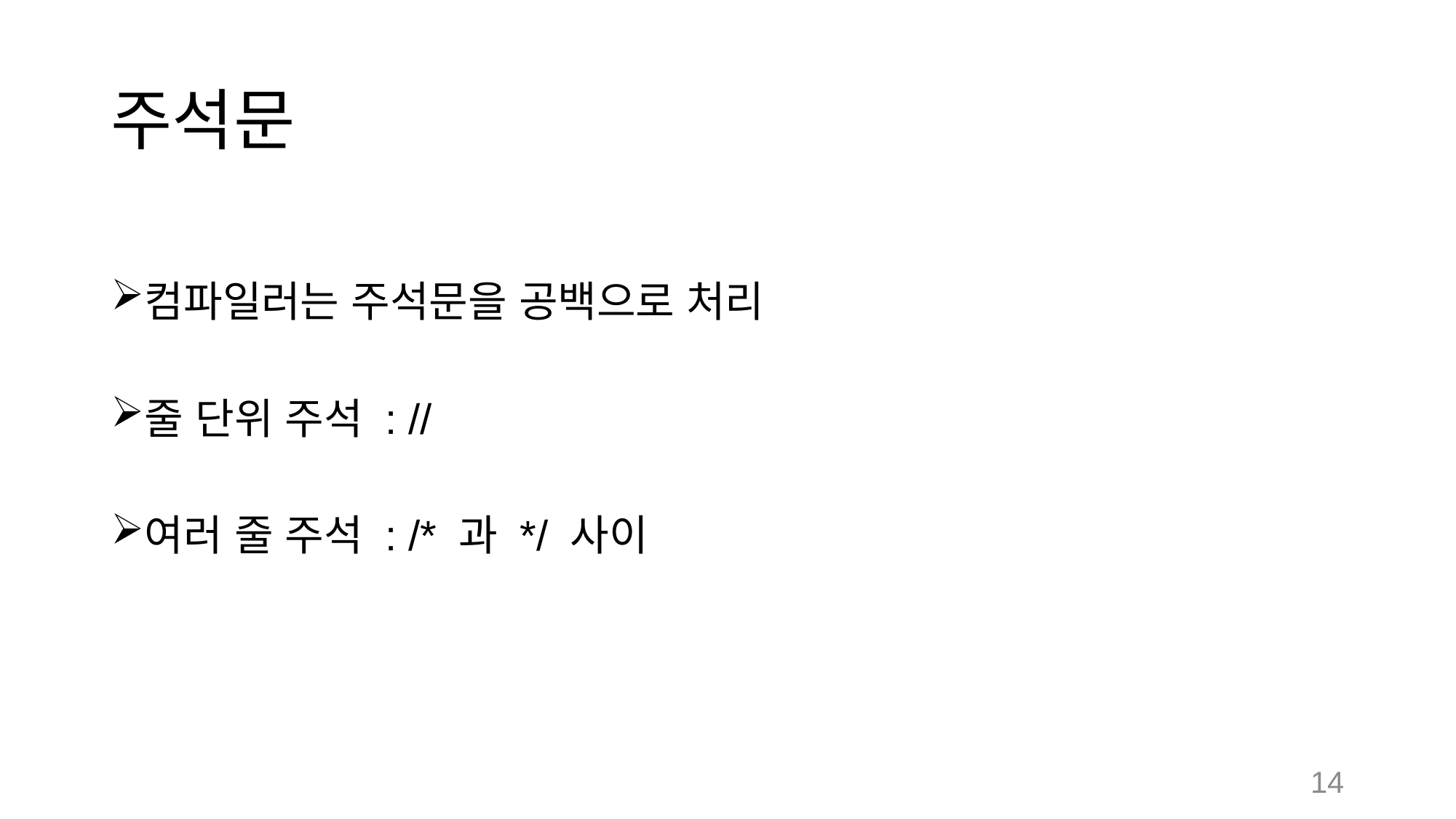

# 주석문
컴파일러는 주석문을 공백으로 처리
줄 단위 주석 : //
여러 줄 주석 : /* 과 */ 사이
14